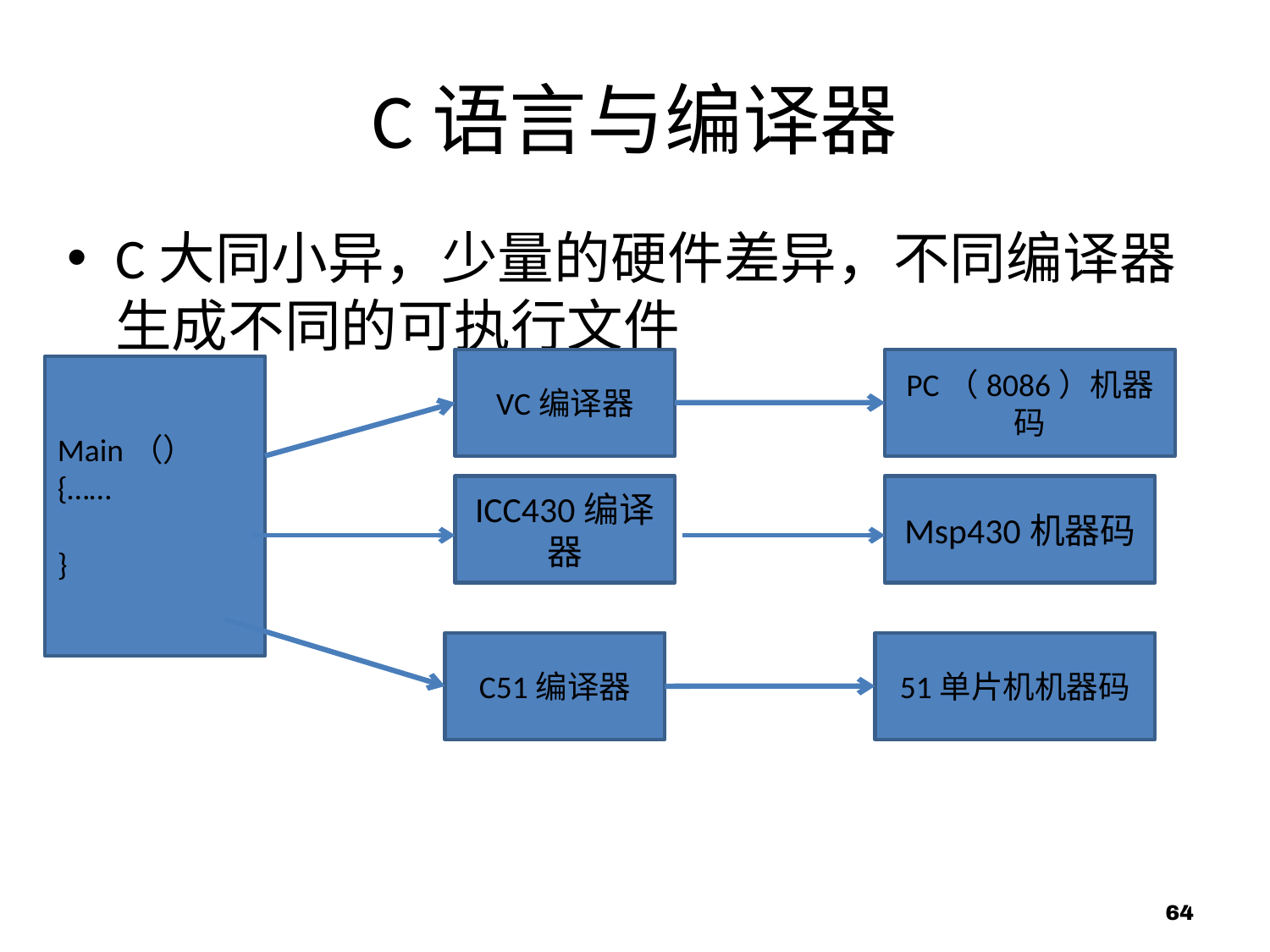

# C语言与编译器
C大同小异，少量的硬件差异，不同编译器生成不同的可执行文件
VC编译器
PC（8086）机器码
Main（）
{……

}
ICC430编译器
Msp430机器码
C51编译器
51单片机机器码
64